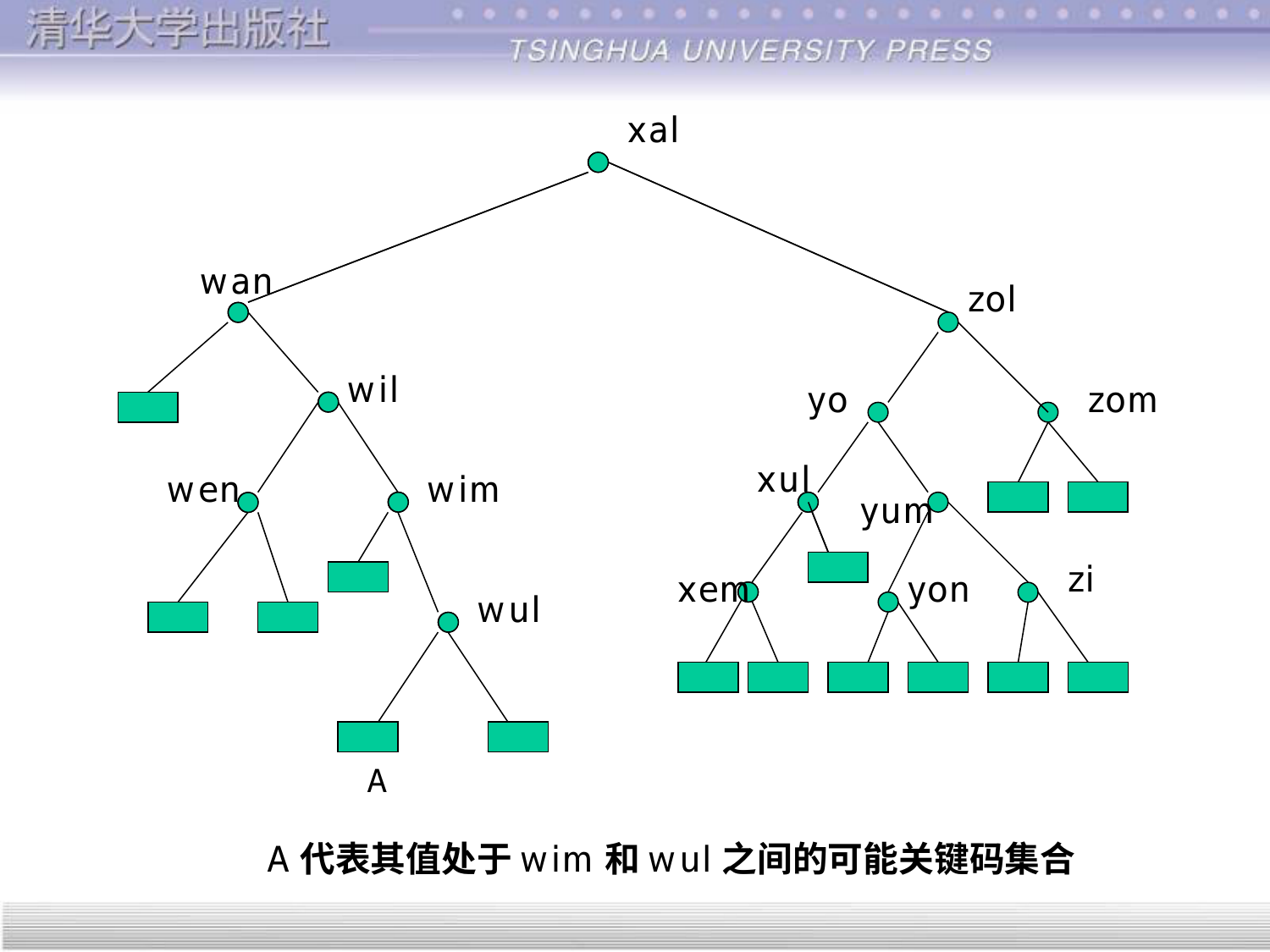

xal

wan
zol

wil
yo
zom

xul
wen
wim
yum

zi
xem
yon
wul

A
A代表其值处于wim和wul之间的可能关键码集合
75